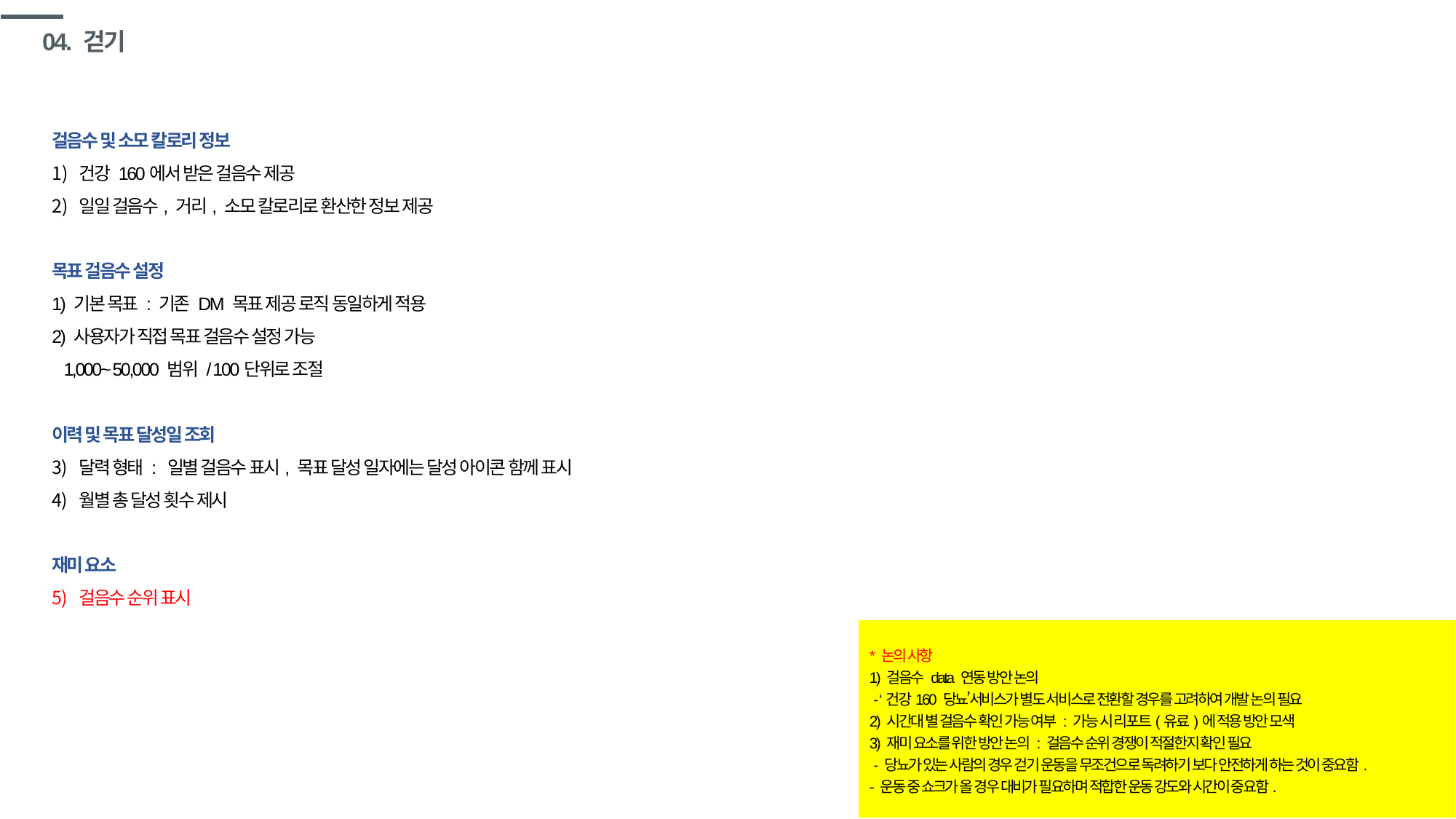

# 04. 걷기
걸음수 및 소모 칼로리 정보
건강 160에서 받은 걸음수 제공
일일 걸음수, 거리, 소모 칼로리로 환산한 정보 제공

목표 걸음수 설정
1) 기본 목표 : 기존 DM 목표 제공 로직 동일하게 적용
2) 사용자가 직접 목표 걸음수 설정 가능
   1,000~ 50,000 범위 / 100단위로 조절

이력 및 목표 달성일 조회
달력 형태 :  일별 걸음수 표시, 목표 달성 일자에는 달성 아이콘 함께 표시
월별 총 달성 횟수 제시

재미 요소
걸음수 순위 표시
* 논의 사항
1) 걸음수 data 연동 방안 논의
 - ‘건강160 당뇨’서비스가 별도 서비스로 전환할 경우를 고려하여 개발 논의 필요
2) 시간대 별 걸음수 확인 가능 여부 : 가능 시 리포트(유료)에 적용 방안 모색
3) 재미 요소를 위한 방안 논의 : 걸음수 순위 경쟁이 적절한지 확인 필요
 - 당뇨가 있는 사람의 경우 걷기 운동을 무조건으로 독려하기 보다 안전하게 하는 것이 중요함.
- 운동 중 쇼크가 올 경우 대비가 필요하며 적합한 운동 강도와 시간이 중요함.